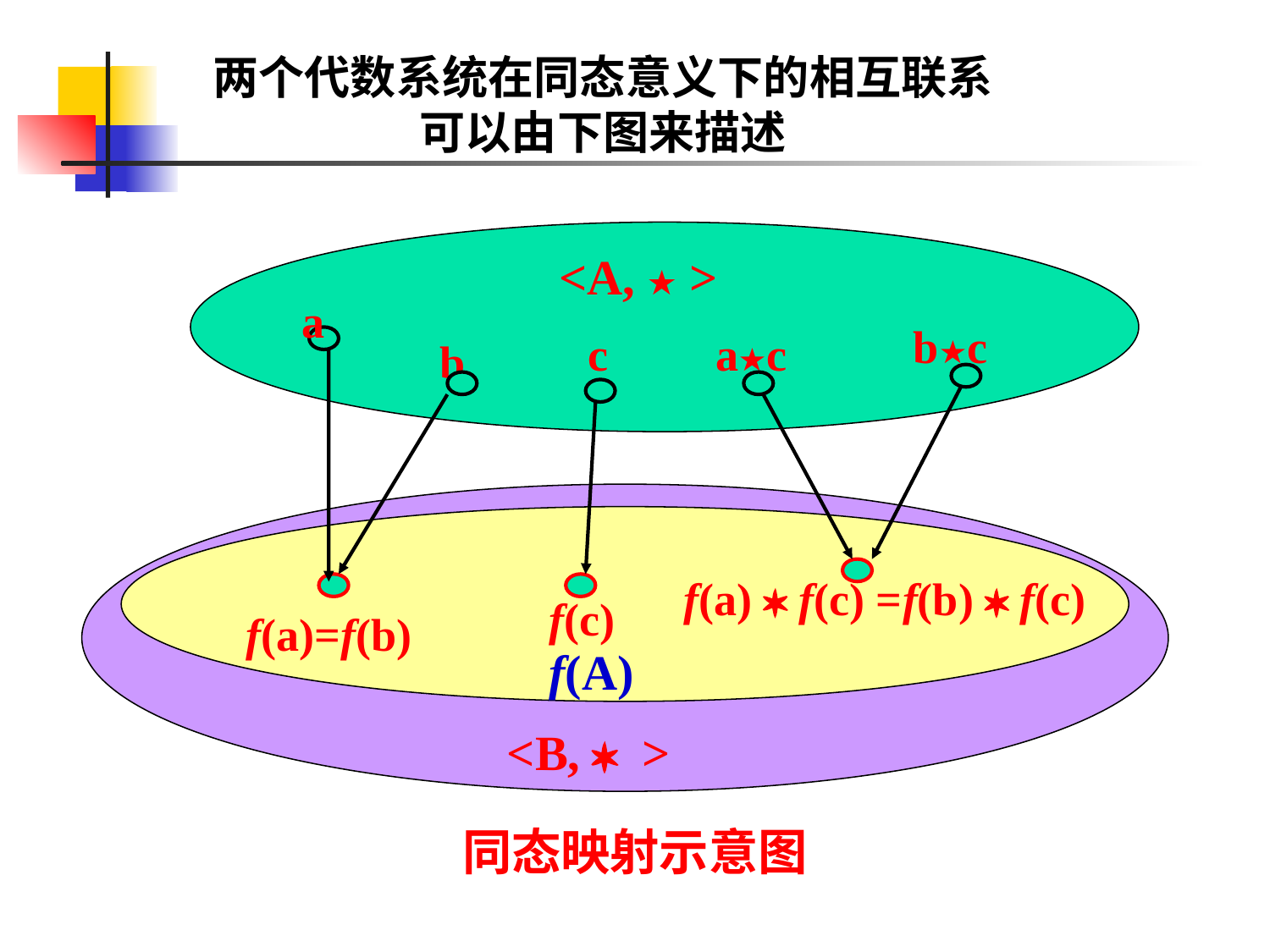

两个代数系统在同态意义下的相互联系可以由下图来描述

<A, ★ >
a

b★c
c
a★c
b

<B, ∗ >，

f(a) ∗ f(c) =f(b) ∗ f(c)

f(a)=f(b)
f(c)

f(A)
<B, ∗  >
同态映射示意图
4